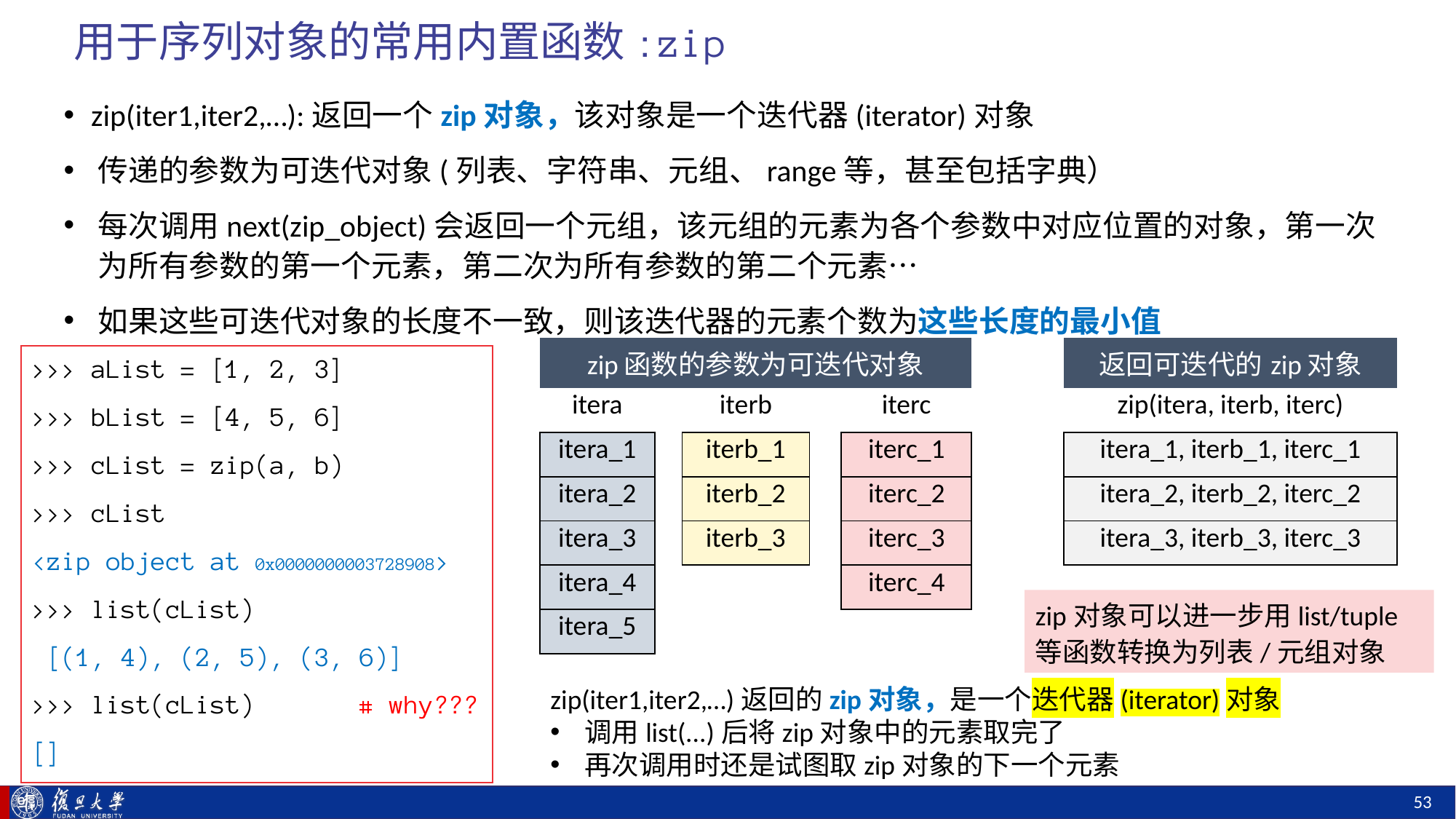

# 用于序列对象的常用内置函数:zip
zip(iter1,iter2,…):返回一个zip对象，该对象是一个迭代器(iterator)对象
传递的参数为可迭代对象(列表、字符串、元组、range等，甚至包括字典）
每次调用next(zip_object)会返回一个元组，该元组的元素为各个参数中对应位置的对象，第一次为所有参数的第一个元素，第二次为所有参数的第二个元素…
如果这些可迭代对象的长度不一致，则该迭代器的元素个数为这些长度的最小值

| zip函数的参数为可迭代对象 |  |  |  |  |  | 返回可迭代的zip对象 |
| --- | --- | --- | --- | --- | --- | --- |
| itera |  | iterb |  | iterc |  | zip(itera, iterb, iterc) |
| itera\_1 |  | iterb\_1 |  | iterc\_1 |  | itera\_1, iterb\_1, iterc\_1 |
| itera\_2 |  | iterb\_2 |  | iterc\_2 |  | itera\_2, iterb\_2, iterc\_2 |
| itera\_3 |  | iterb\_3 |  | iterc\_3 |  | itera\_3, iterb\_3, iterc\_3 |
| itera\_4 |  |  |  | iterc\_4 |  |  |
| itera\_5 |  |  |  |  |  |  |
>>> aList = [1, 2, 3]
>>> bList = [4, 5, 6]
>>> cList = zip(a, b)
>>> cList
<zip object at 0x0000000003728908>
>>> list(cList)
 [(1, 4), (2, 5), (3, 6)]
>>> list(cList)	# why???
[]
zip对象可以进一步用list/tuple等函数转换为列表/元组对象
zip(iter1,iter2,…)返回的zip对象，是一个迭代器(iterator)对象
调用list(...)后将zip对象中的元素取完了
再次调用时还是试图取zip对象的下一个元素